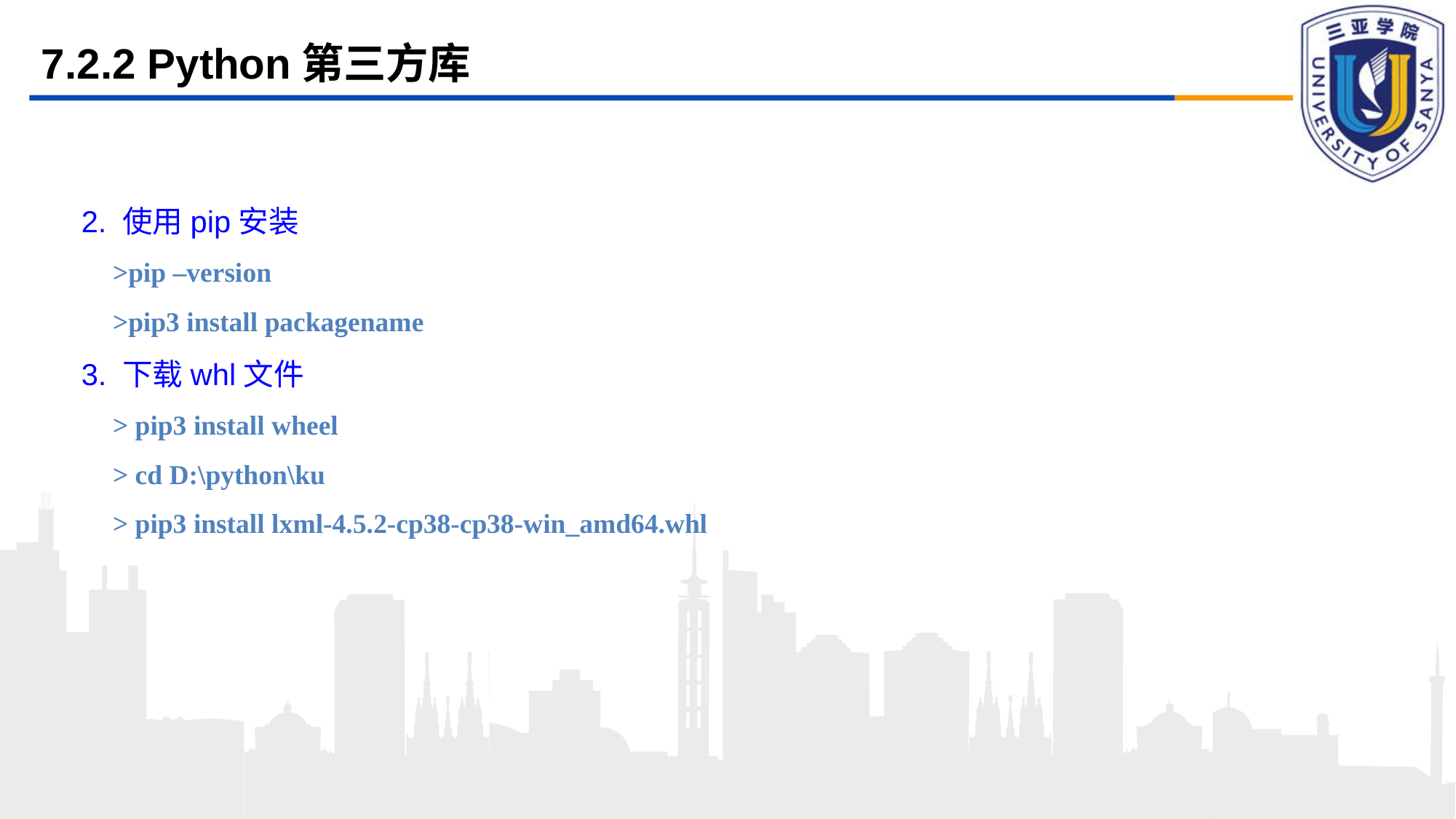

# 7.2.2 Python第三方库
2. 使用pip安装
>pip –version
>pip3 install packagename
3. 下载whl文件
> pip3 install wheel
> cd D:\python\ku
> pip3 install lxml‑4.5.2‑cp38‑cp38‑win_amd64.whl